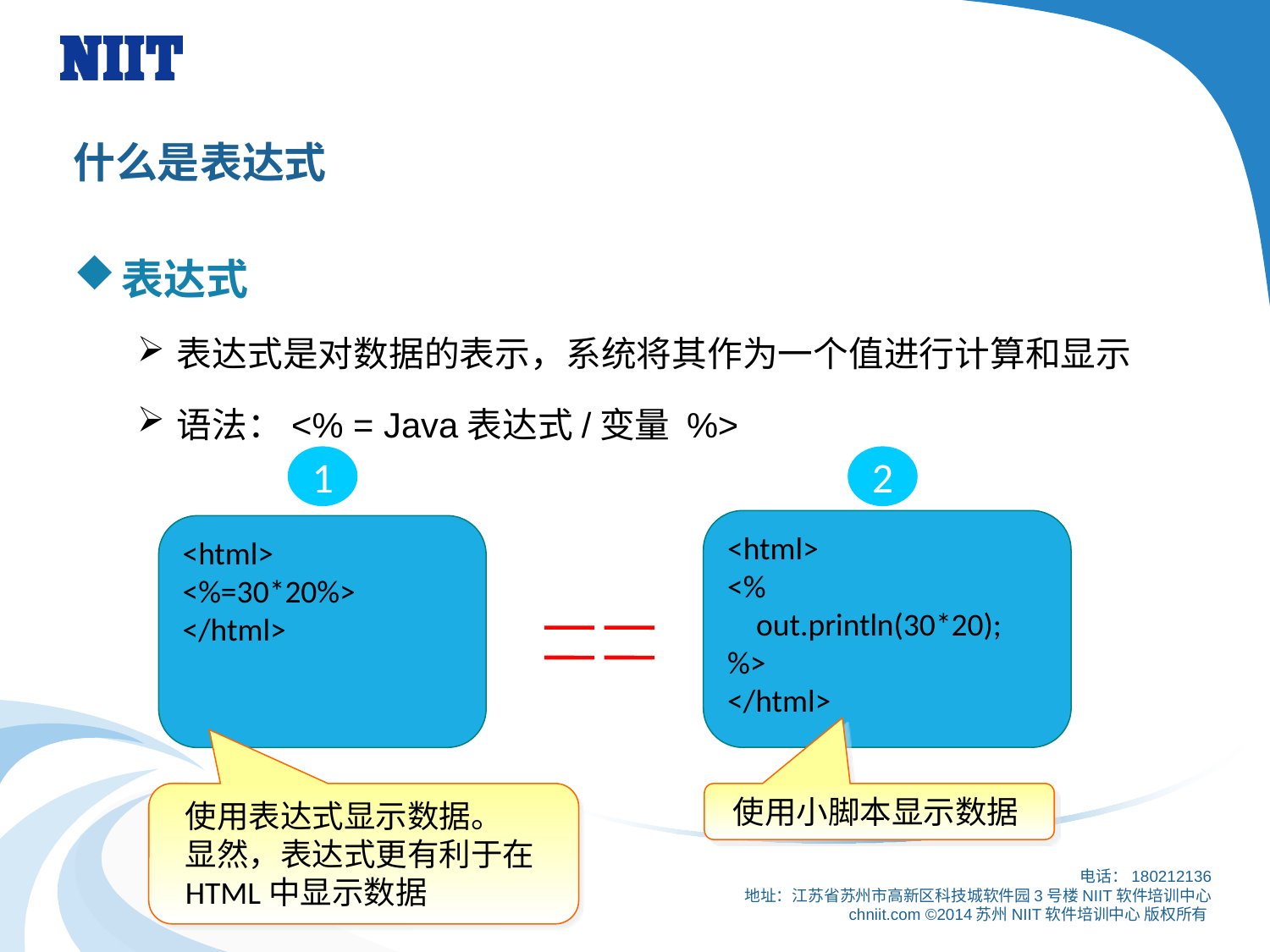

# 什么是表达式
表达式
表达式是对数据的表示，系统将其作为一个值进行计算和显示
语法：<% = Java表达式/变量 %>

1
2
<html>
<%
    out.println(30*20);
%>
</html>
<html>
<%=30*20%>
</html>

使用表达式显示数据。
显然，表达式更有利于在HTML中显示数据
使用小脚本显示数据